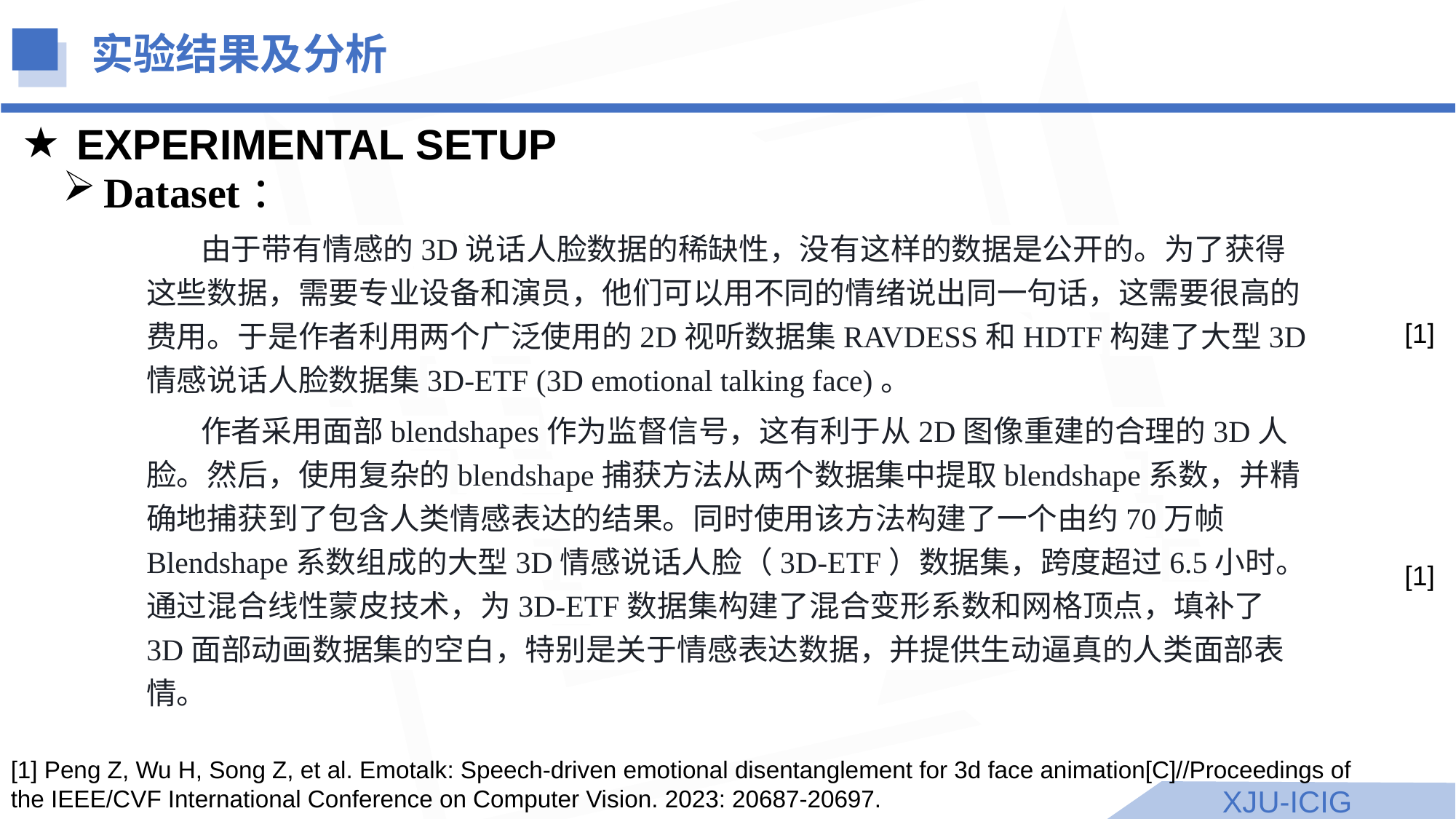

实验结果及分析

EXPERIMENTAL SETUP
Dataset：
由于带有情感的3D说话人脸数据的稀缺性，没有这样的数据是公开的。为了获得这些数据，需要专业设备和演员，他们可以用不同的情绪说出同一句话，这需要很高的费用。于是作者利用两个广泛使用的2D视听数据集RAVDESS和HDTF构建了大型3D情感说话人脸数据集3D-ETF (3D emotional talking face)。
作者采用面部blendshapes作为监督信号，这有利于从2D图像重建的合理的3D人脸。然后，使用复杂的blendshape捕获方法从两个数据集中提取blendshape系数，并精确地捕获到了包含人类情感表达的结果。同时使用该方法构建了一个由约70万帧Blendshape系数组成的大型3D情感说话人脸（3D-ETF）数据集，跨度超过6.5小时。通过混合线性蒙皮技术，为3D-ETF数据集构建了混合变形系数和网格顶点，填补了3D面部动画数据集的空白，特别是关于情感表达数据，并提供生动逼真的人类面部表情。
[1]
[1]
[1] Peng Z, Wu H, Song Z, et al. Emotalk: Speech-driven emotional disentanglement for 3d face animation[C]//Proceedings of the IEEE/CVF International Conference on Computer Vision. 2023: 20687-20697.
XJU-ICIG